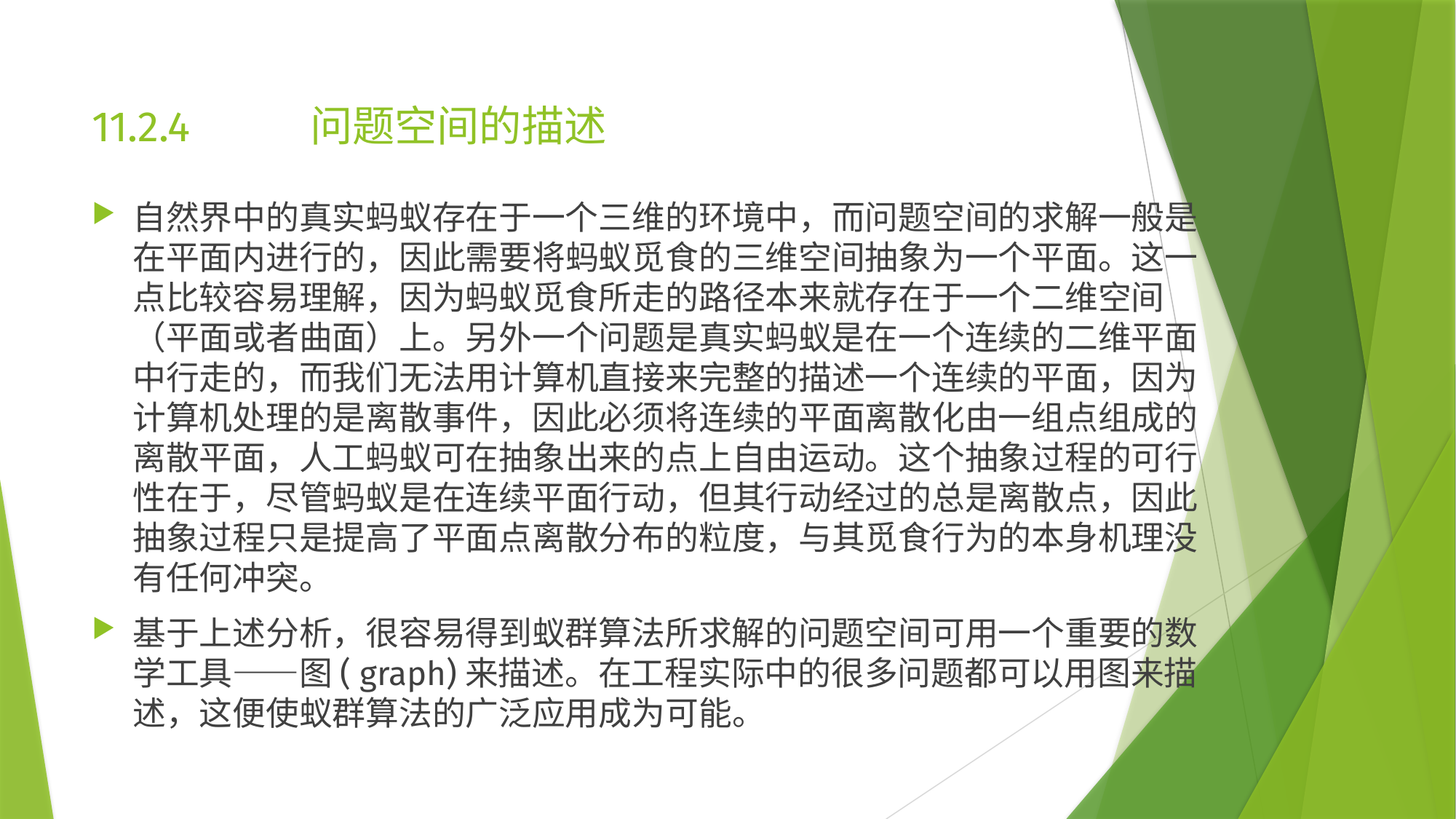

11.2.4 	问题空间的描述
自然界中的真实蚂蚁存在于一个三维的环境中，而问题空间的求解一般是在平面内进行的，因此需要将蚂蚁觅食的三维空间抽象为一个平面。这一点比较容易理解，因为蚂蚁觅食所走的路径本来就存在于一个二维空间（平面或者曲面）上。另外一个问题是真实蚂蚁是在一个连续的二维平面中行走的，而我们无法用计算机直接来完整的描述一个连续的平面，因为计算机处理的是离散事件，因此必须将连续的平面离散化由一组点组成的离散平面，人工蚂蚁可在抽象出来的点上自由运动。这个抽象过程的可行性在于，尽管蚂蚁是在连续平面行动，但其行动经过的总是离散点，因此抽象过程只是提高了平面点离散分布的粒度，与其觅食行为的本身机理没有任何冲突。
基于上述分析，很容易得到蚁群算法所求解的问题空间可用一个重要的数学工具——图( graph)来描述。在工程实际中的很多问题都可以用图来描述，这便使蚁群算法的广泛应用成为可能。